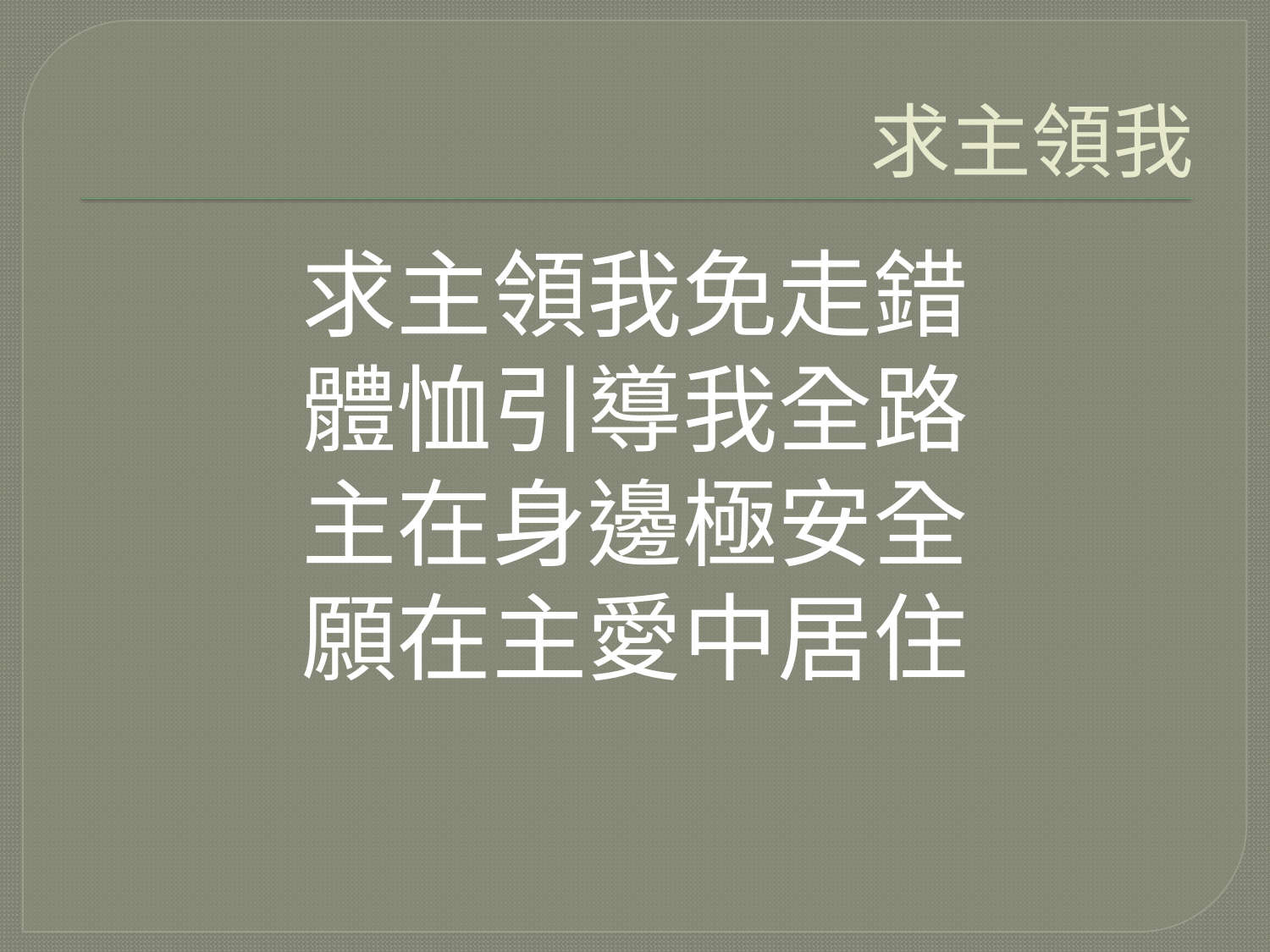

# 求主領我
求主領我免走錯
體恤引導我全路
主在身邊極安全
願在主愛中居住